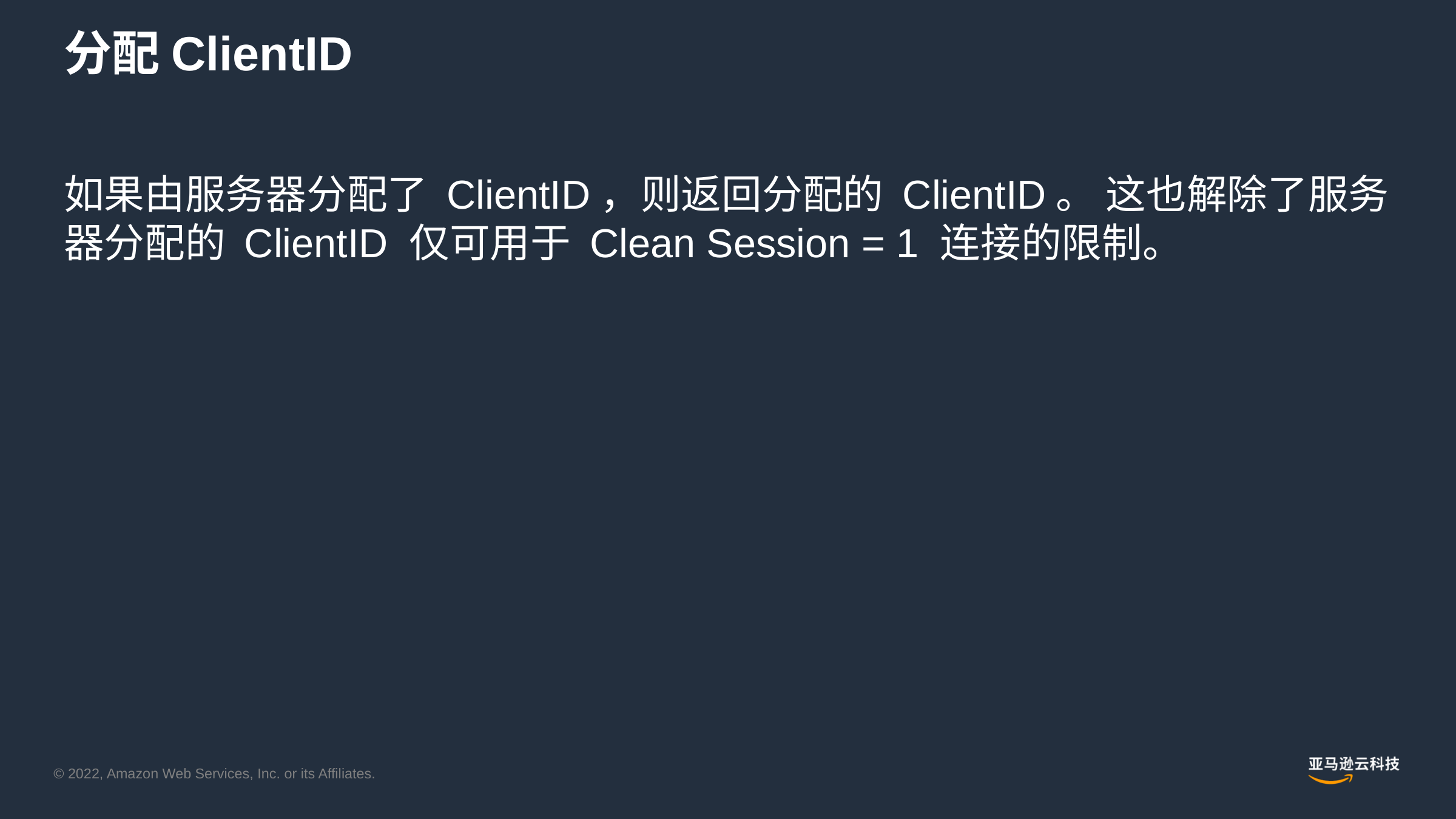

# 分配ClientID
如果由服务器分配了 ClientID，则返回分配的 ClientID。 这也解除了服务器分配的 ClientID 仅可用于 Clean Session = 1 连接的限制。